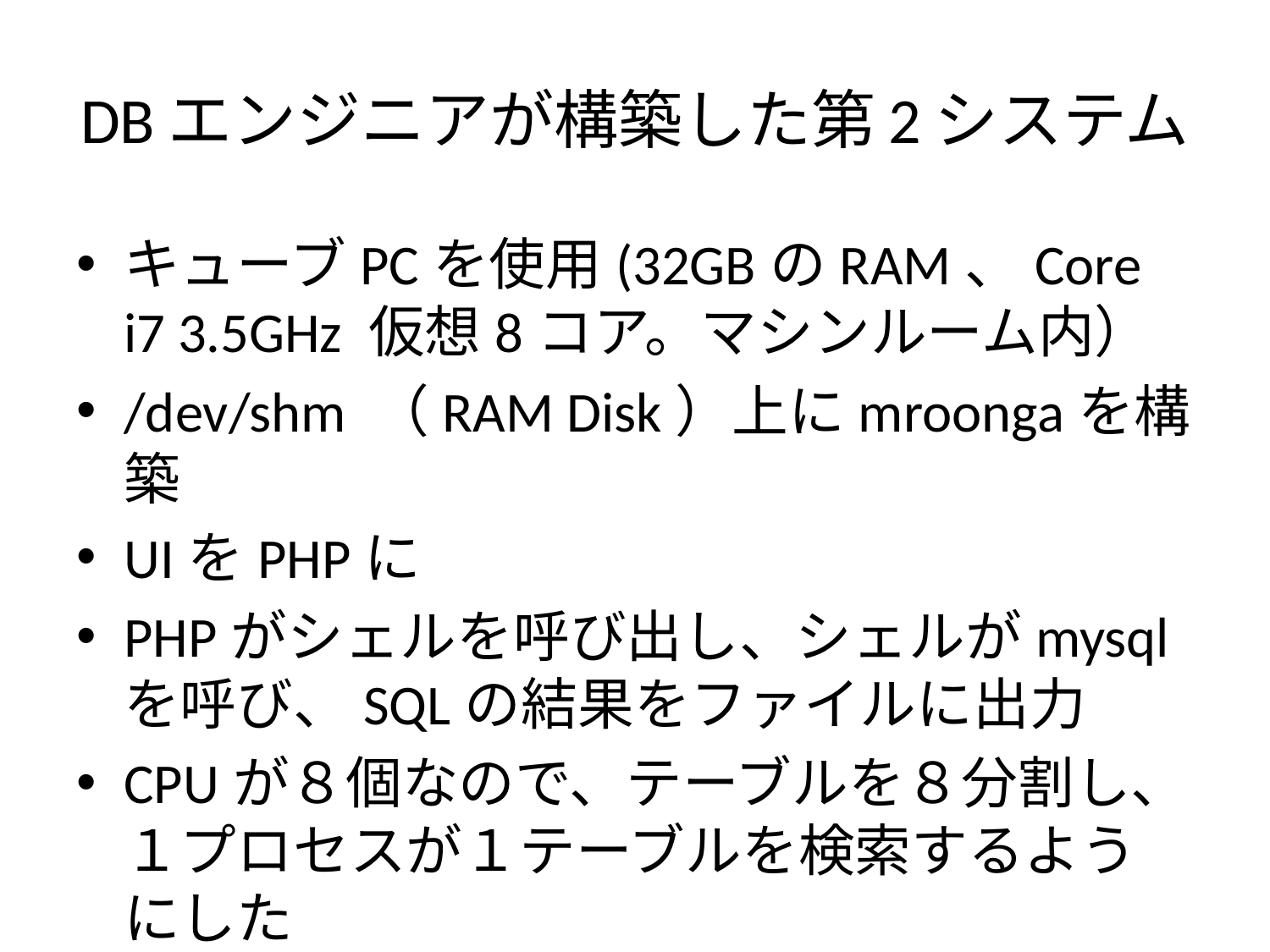

# DBエンジニアが構築した第2システム
キューブPCを使用(32GBのRAM、Core i7 3.5GHz 仮想8コア。マシンルーム内）
/dev/shm （RAM Disk）上にmroongaを構築
UIをPHPに
PHPがシェルを呼び出し、シェルがmysqlを呼び、SQLの結果をファイルに出力
CPUが８個なので、テーブルを８分割し、１プロセスが１テーブルを検索するようにした